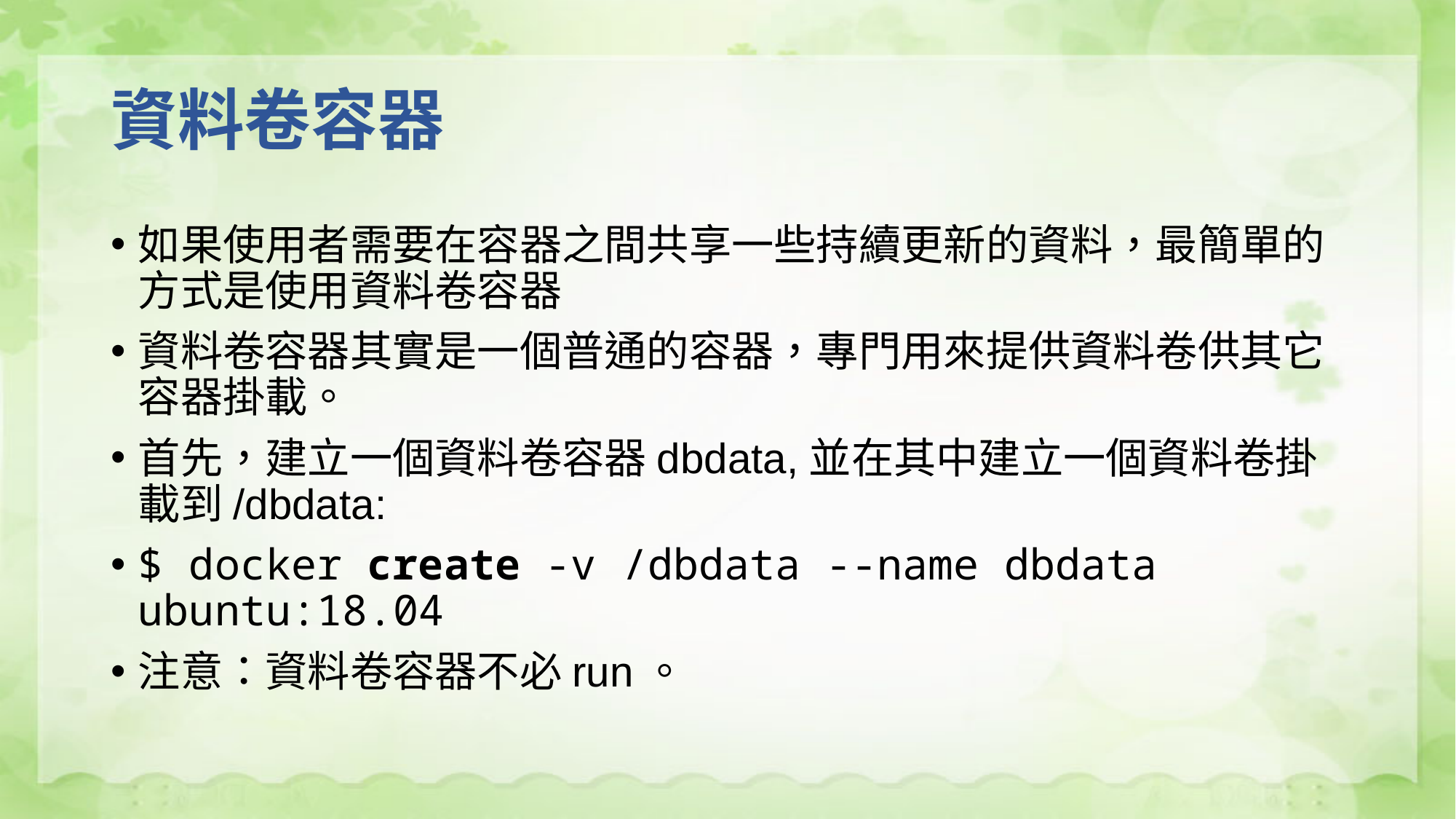

# 資料卷容器
如果使用者需要在容器之間共享一些持續更新的資料，最簡單的方式是使用資料卷容器
資料卷容器其實是一個普通的容器，專門用來提供資料卷供其它容器掛載。
首先，建立一個資料卷容器dbdata,並在其中建立一個資料卷掛載到/dbdata:
$ docker create -v /dbdata --name dbdata ubuntu:18.04
注意：資料卷容器不必run。